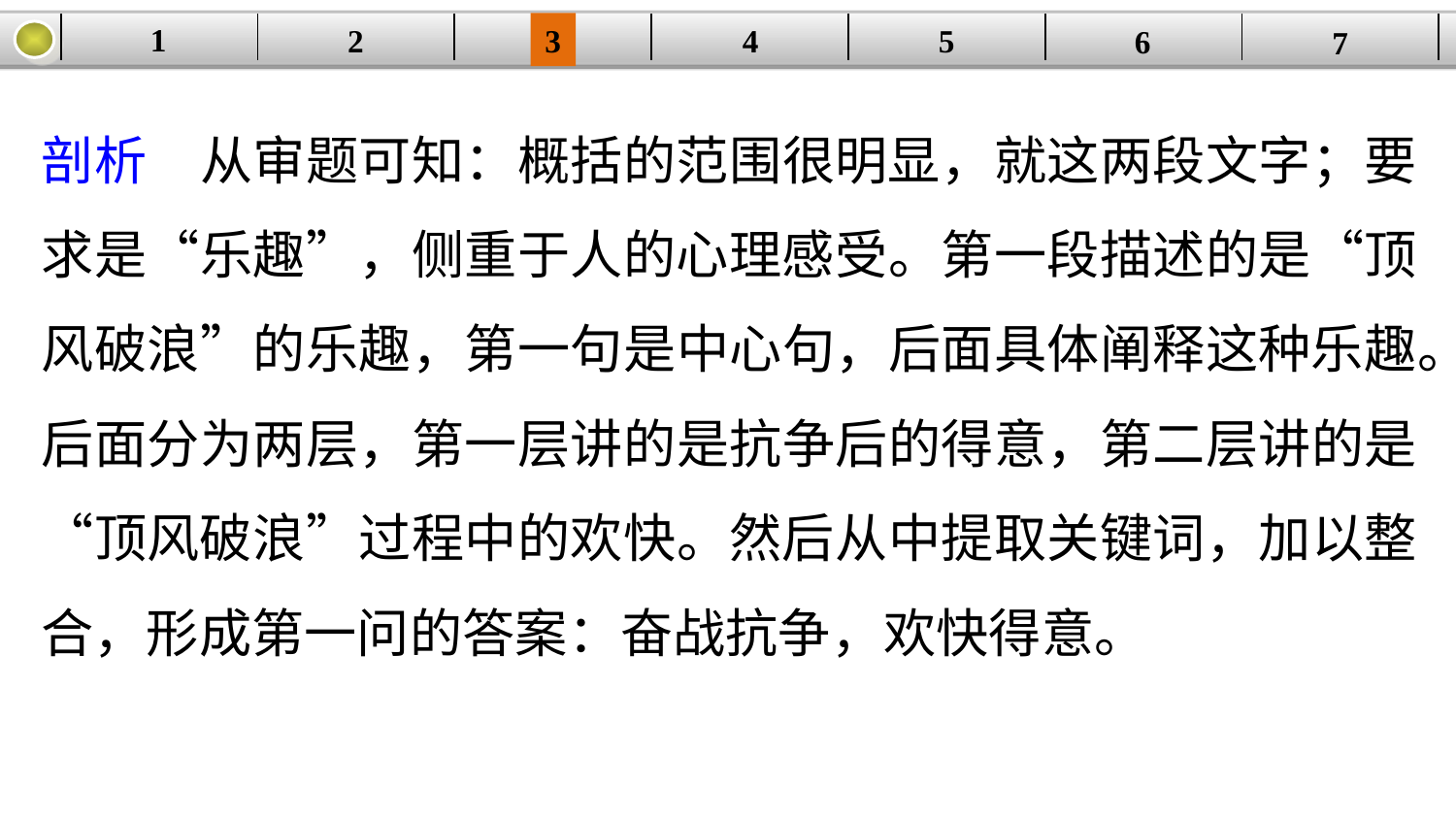

1
5
3
2
|  |  |  |  |  |  |  |
| --- | --- | --- | --- | --- | --- | --- |
4
6
7

剖析　从审题可知：概括的范围很明显，就这两段文字；要求是“乐趣”，侧重于人的心理感受。第一段描述的是“顶风破浪”的乐趣，第一句是中心句，后面具体阐释这种乐趣。后面分为两层，第一层讲的是抗争后的得意，第二层讲的是“顶风破浪”过程中的欢快。然后从中提取关键词，加以整合，形成第一问的答案：奋战抗争，欢快得意。